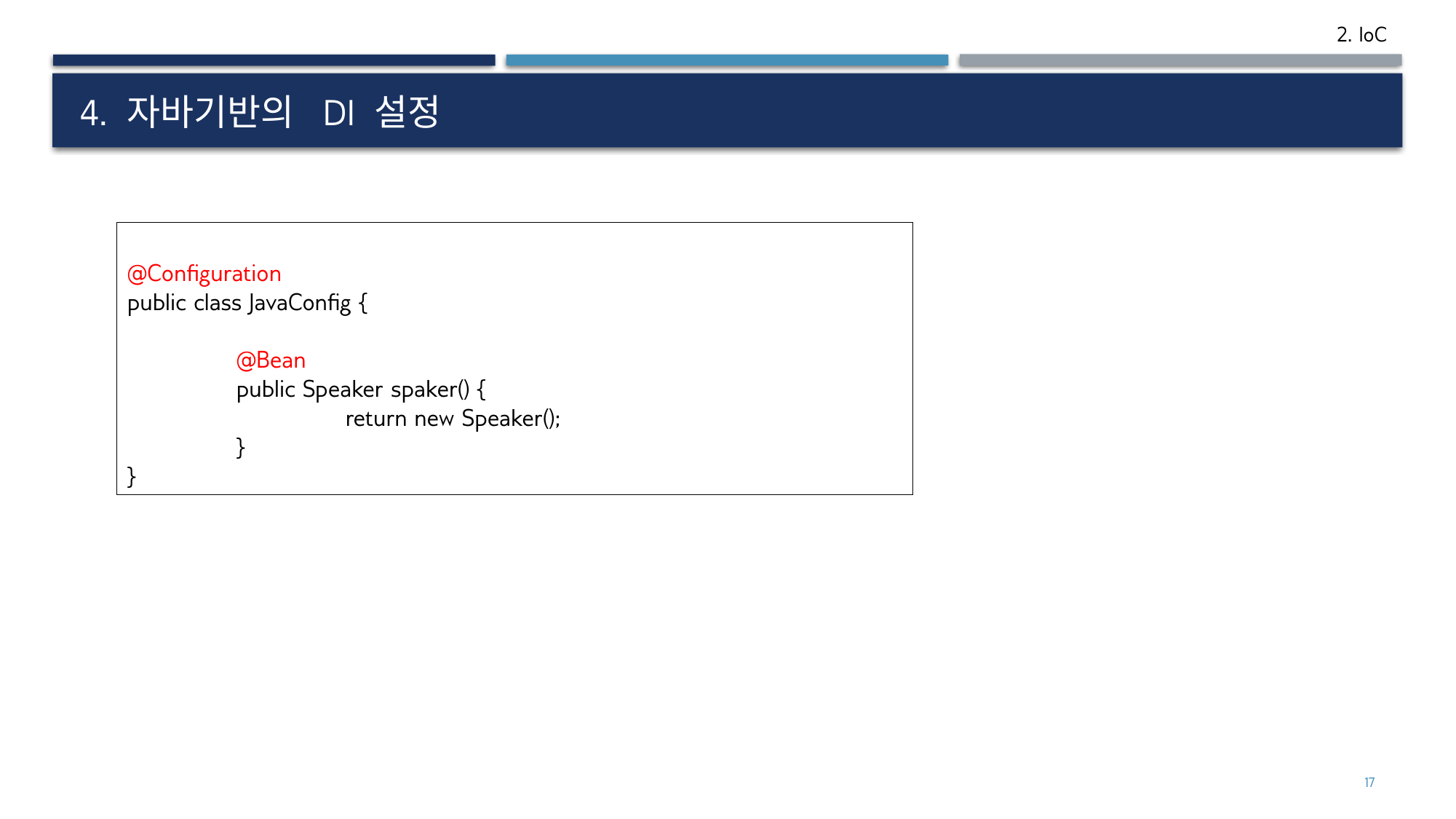

# 4. 자바기반의  DI 설정

@Configuration
public class JavaConfig {

	@Bean
	public Speaker spaker() {
		return new Speaker();
	}
}
17